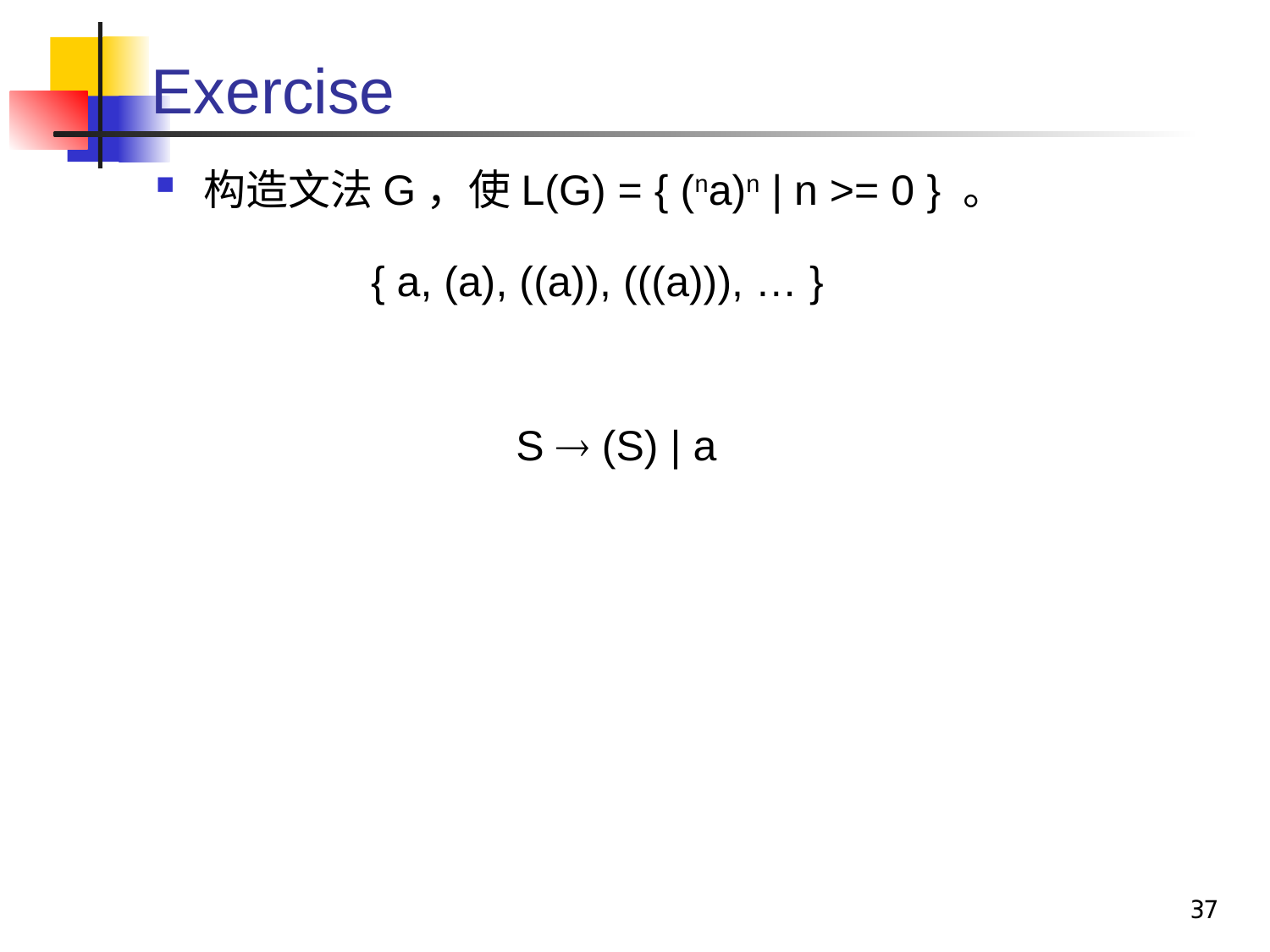

# Exercise
构造文法G，使L(G) = { (na)n | n >= 0 } 。

{ a, (a), ((a)), (((a))), … }
S → (S) | a
37